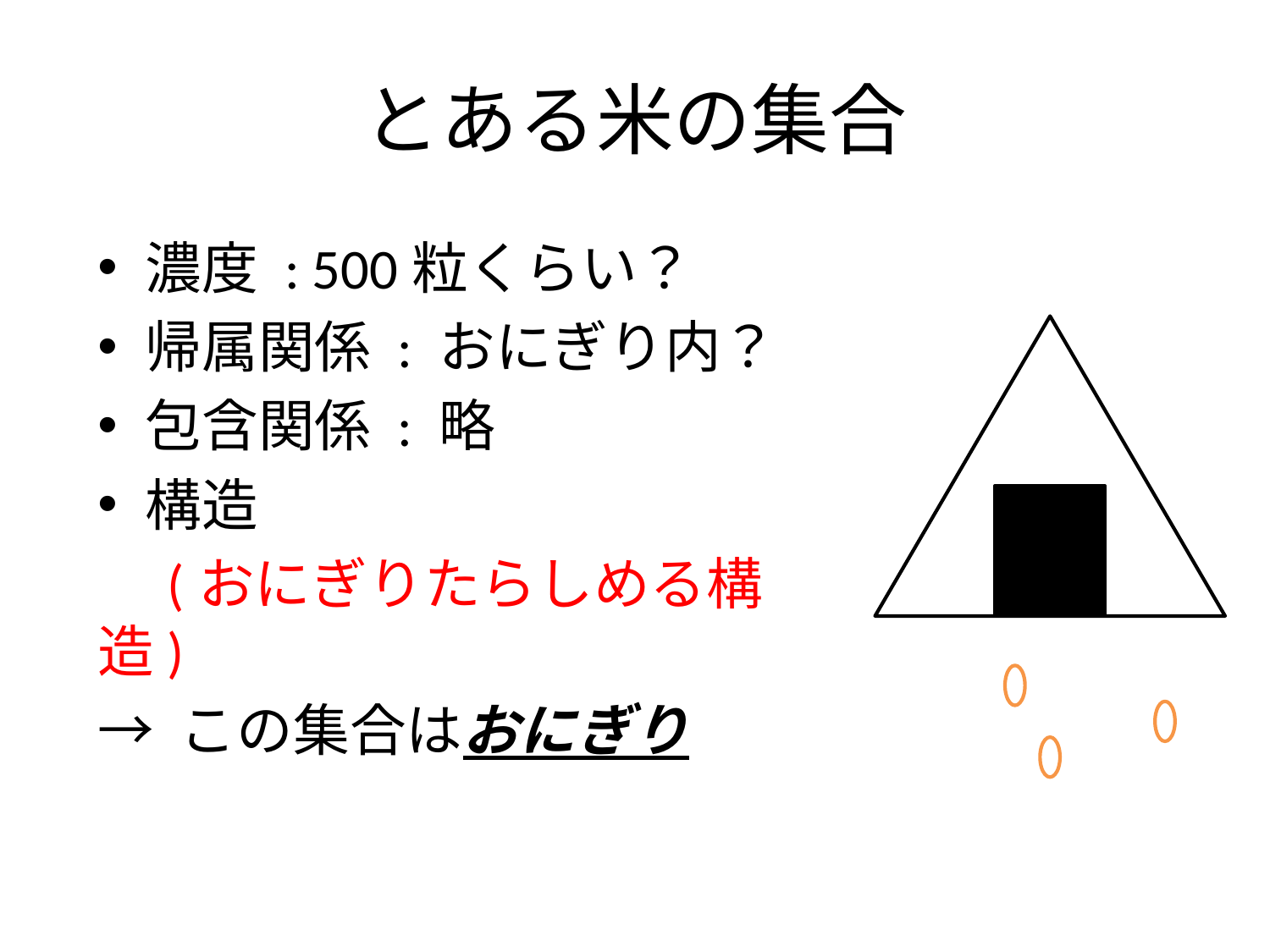

# とある米の集合
濃度 : 500粒くらい？
帰属関係 : おにぎり内？
包含関係 : 略
構造
　(おにぎりたらしめる構造)
→ この集合はおにぎり